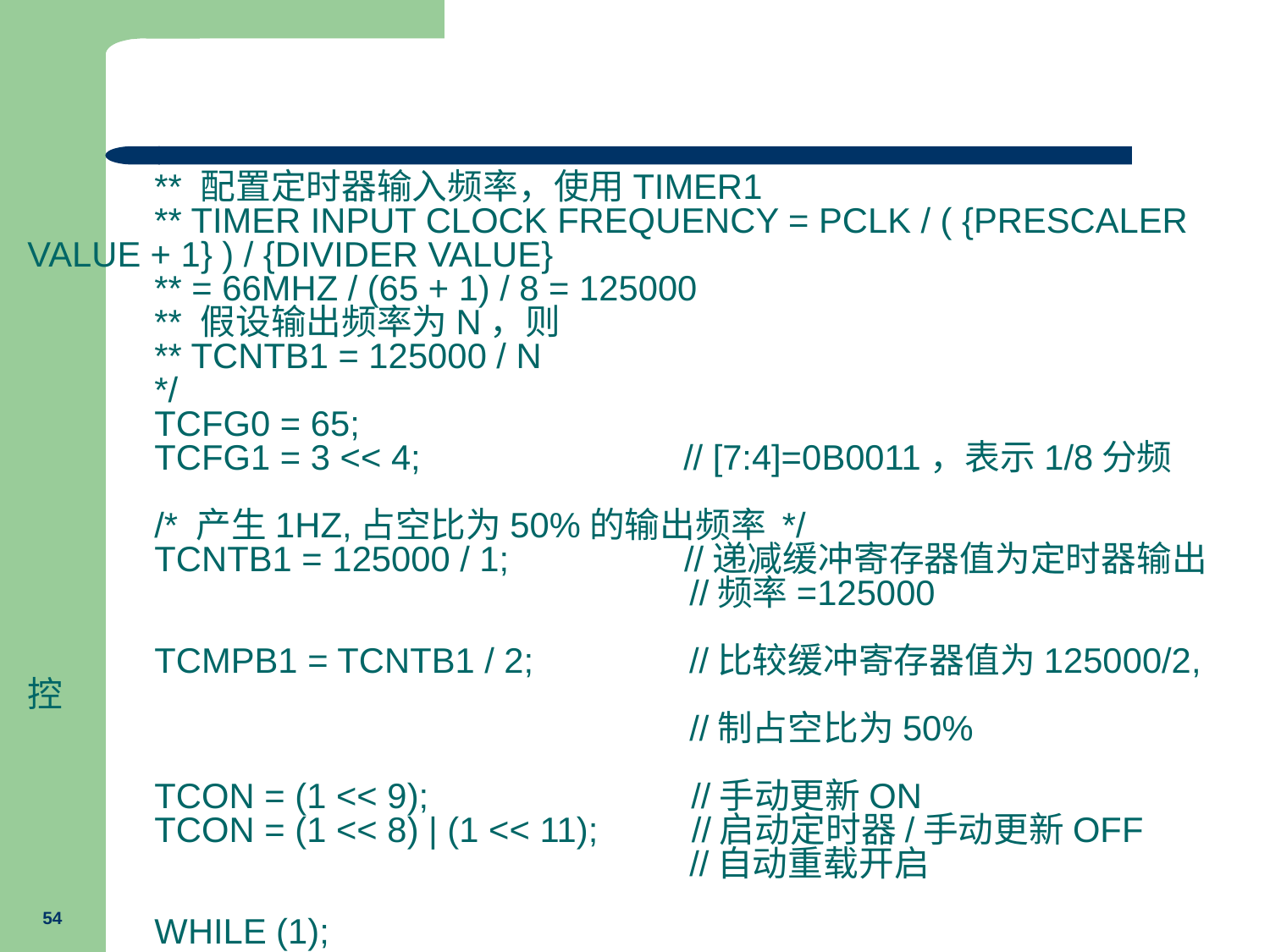

** 配置定时器输入频率，使用timer1
	** Timer Input Clock Frequency = PCLK / ( {prescaler value + 1} ) / {divider value}
	** = 66MHz / (65 + 1) / 8 = 125000
	** 假设输出频率为n，则
	** TCNTB1 = 125000 / n
	*/
	TCFG0 = 65;
	TCFG1 = 3 << 4;                           // [7:4]=0b0011，表示1/8分频

	/* 产生1Hz,占空比为50%的输出频率 */
	TCNTB1 = 125000 / 1;                  //递减缓冲寄存器值为定时器输出
                                                                    //频率=125000

	TCMPB1 = TCNTB1 / 2;                //比较缓冲寄存器值为125000/2,控
                                                                    //制占空比为50%

	TCON = (1 << 9);	                //手动更新on
	TCON = (1 << 8) | (1 << 11);	   //启动定时器/手动更新off
                                                                    //自动重载开启

	while (1);
	return 0;
}
54